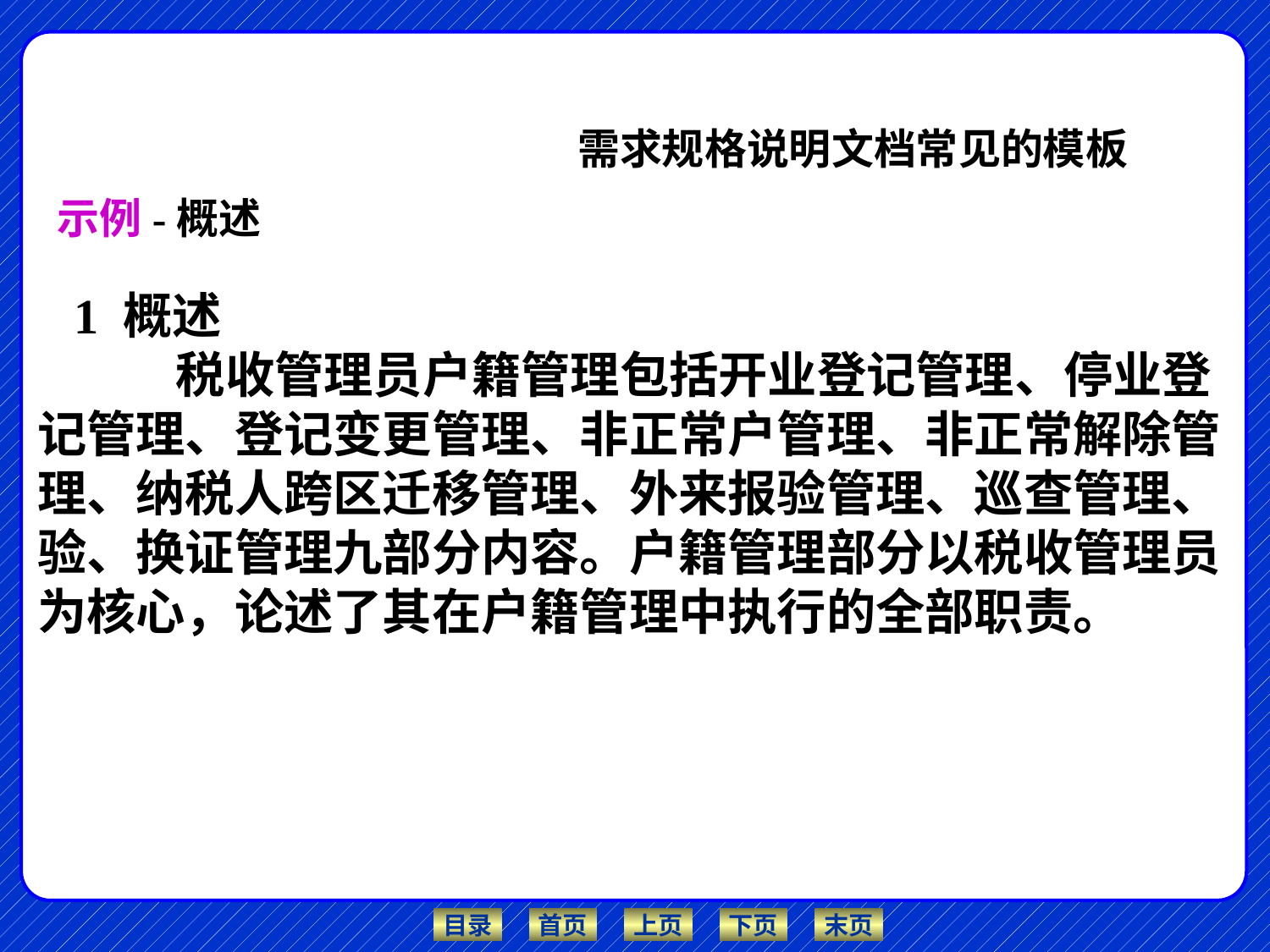

25
需求规格说明文档常见的模板
示例-概述
1 概述
        税收管理员户籍管理包括开业登记管理、停业登记管理、登记变更管理、非正常户管理、非正常解除管理、纳税人跨区迁移管理、外来报验管理、巡查管理、验、换证管理九部分内容。户籍管理部分以税收管理员为核心，论述了其在户籍管理中执行的全部职责。